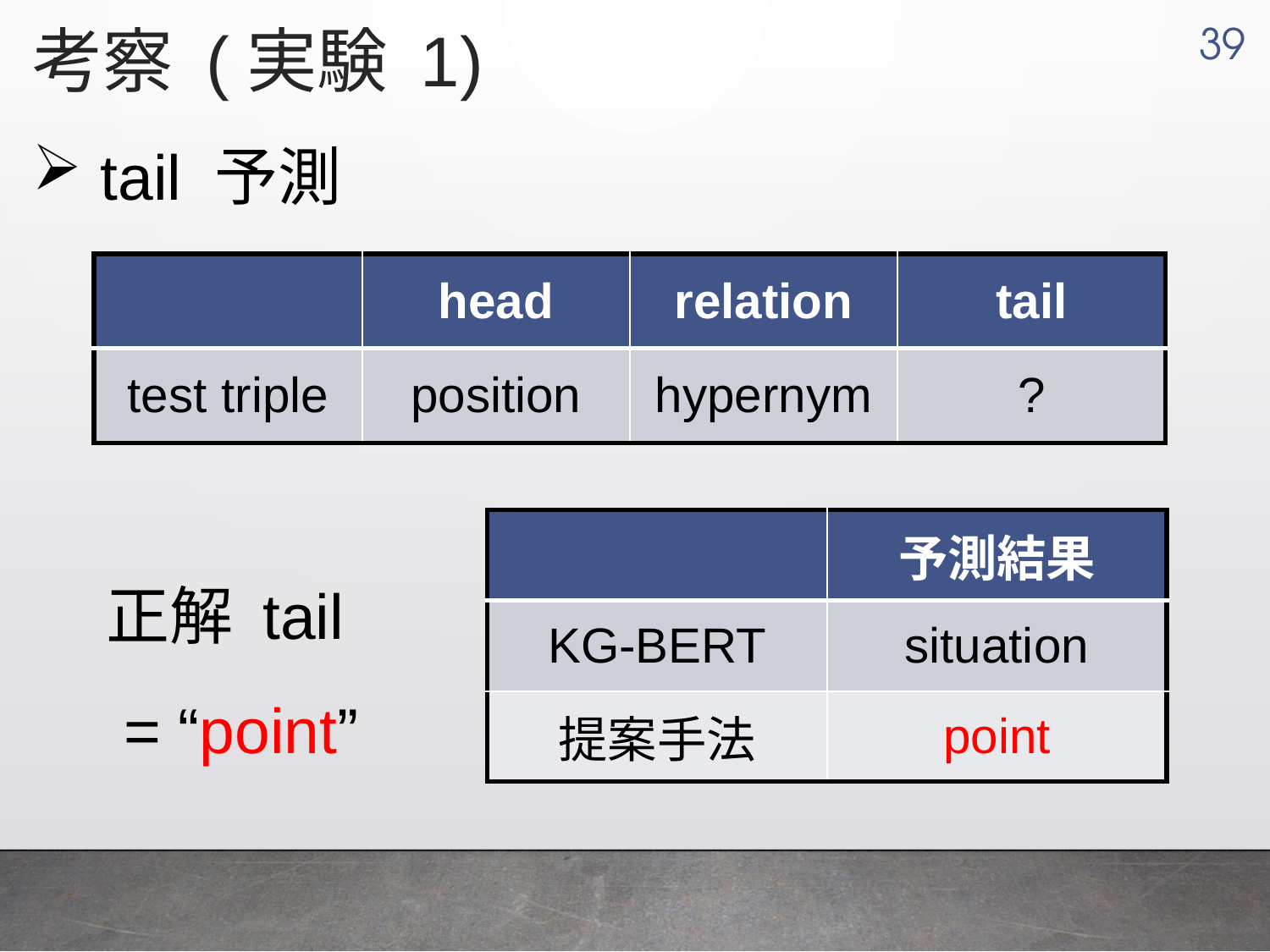

考察 (実験 1)
39
 tail 予測
|  | head | relation | tail |
| --- | --- | --- | --- |
| test triple | position | hypernym | ? |
|  | 予測結果 |
| --- | --- |
| KG-BERT | situation |
| 提案手法 | point |
正解 tail
 = “point”